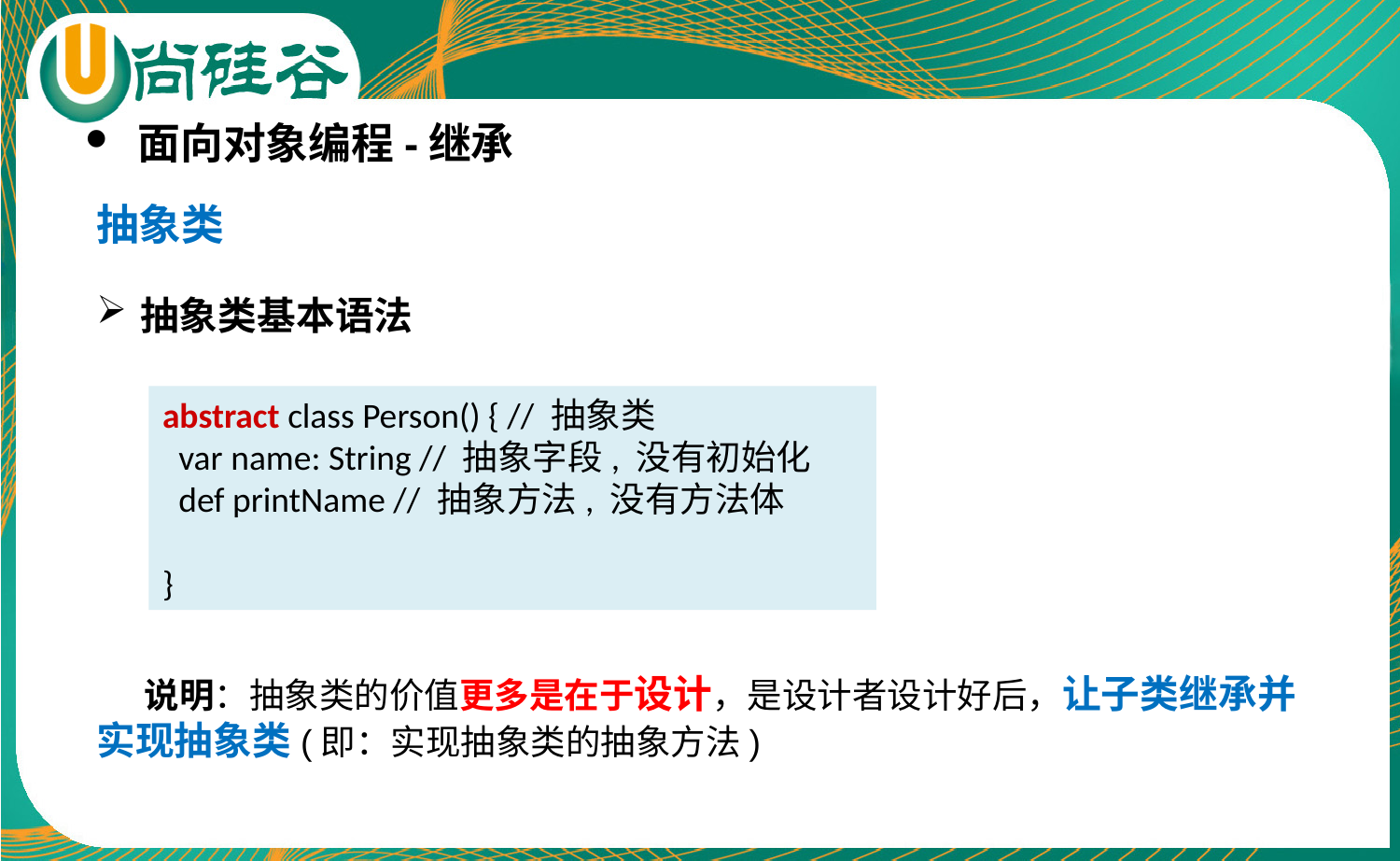

面向对象编程-继承

抽象类

抽象类基本语法

     说明：抽象类的价值更多是在于设计，是设计者设计好后，让子类继承并实现抽象类(即：实现抽象类的抽象方法)

abstract class Person() { // 抽象类
  var name: String // 抽象字段, 没有初始化
  def printName // 抽象方法, 没有方法体

}